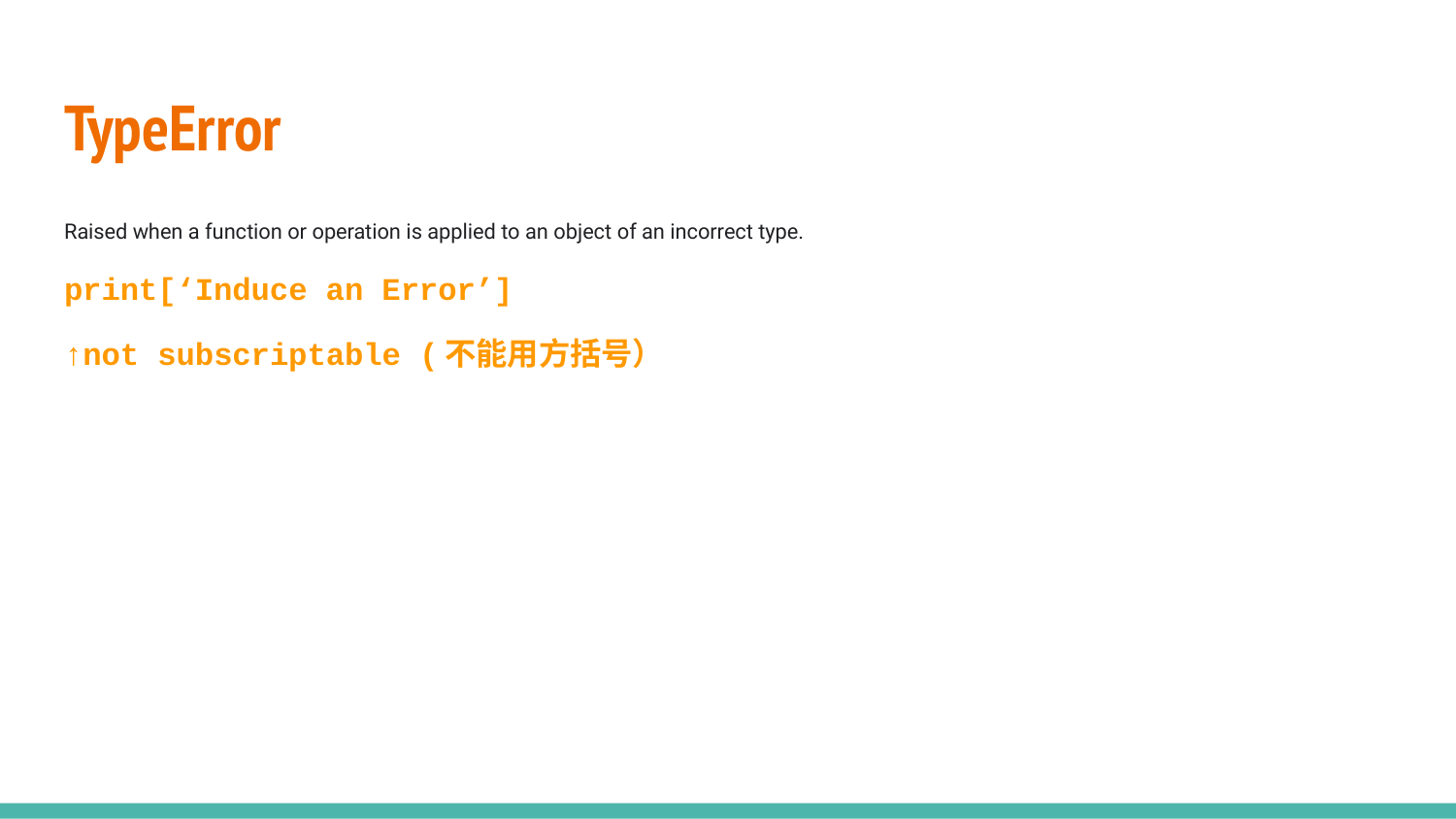

# TypeError
Raised when a function or operation is applied to an object of an incorrect type.
print[‘Induce an Error’]
↑not subscriptable (不能用方括号）